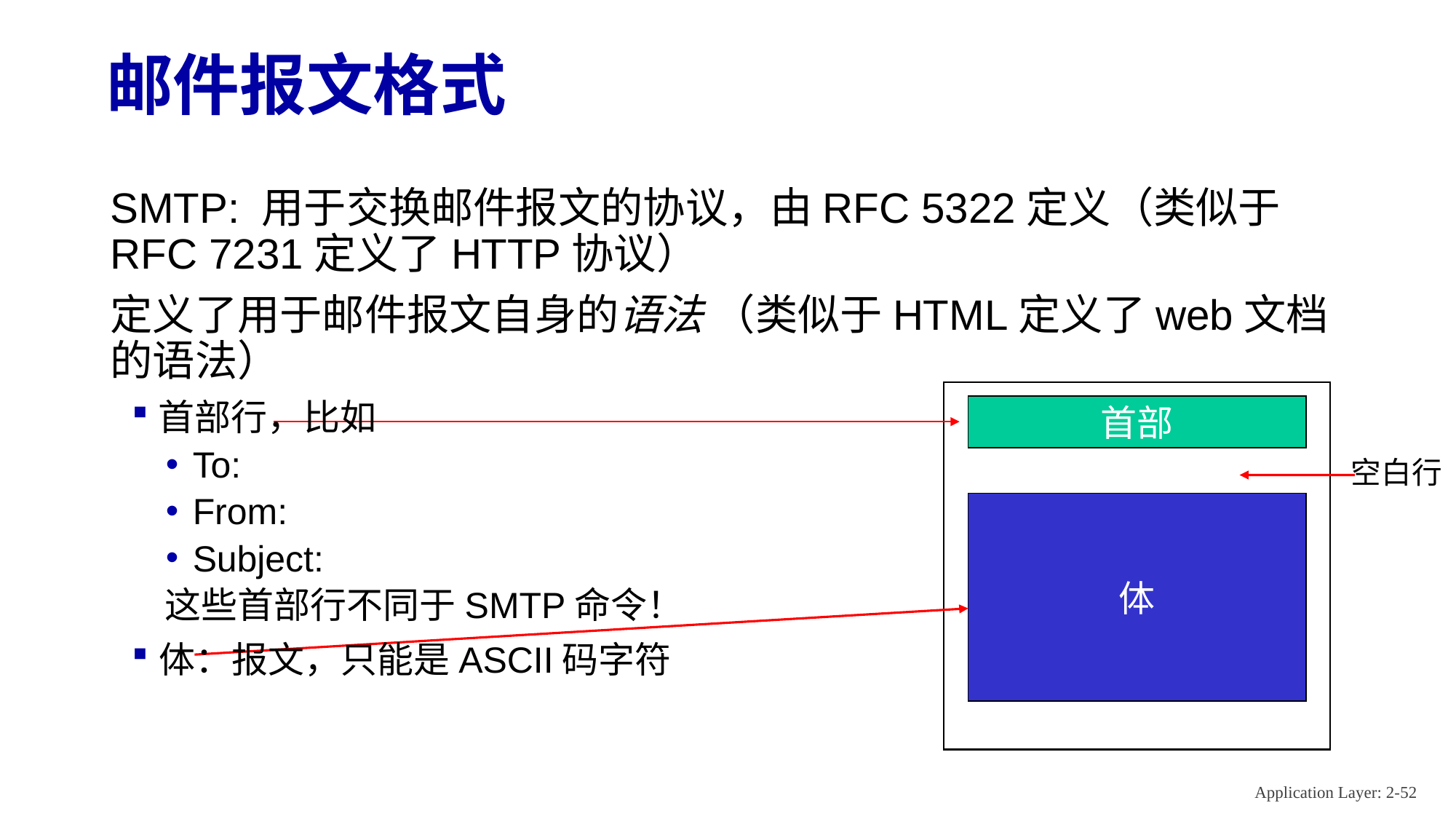

# 邮件报文格式
SMTP: 用于交换邮件报文的协议，由RFC 5322定义（类似于RFC 7231定义了HTTP协议）
定义了用于邮件报文自身的语法 （类似于HTML定义了web文档的语法）

首部行，比如
To:
From:
Subject:
这些首部行不同于SMTP命令！
体：报文，只能是ASCII码字符
首部
空白行

体

Application Layer: 2-52